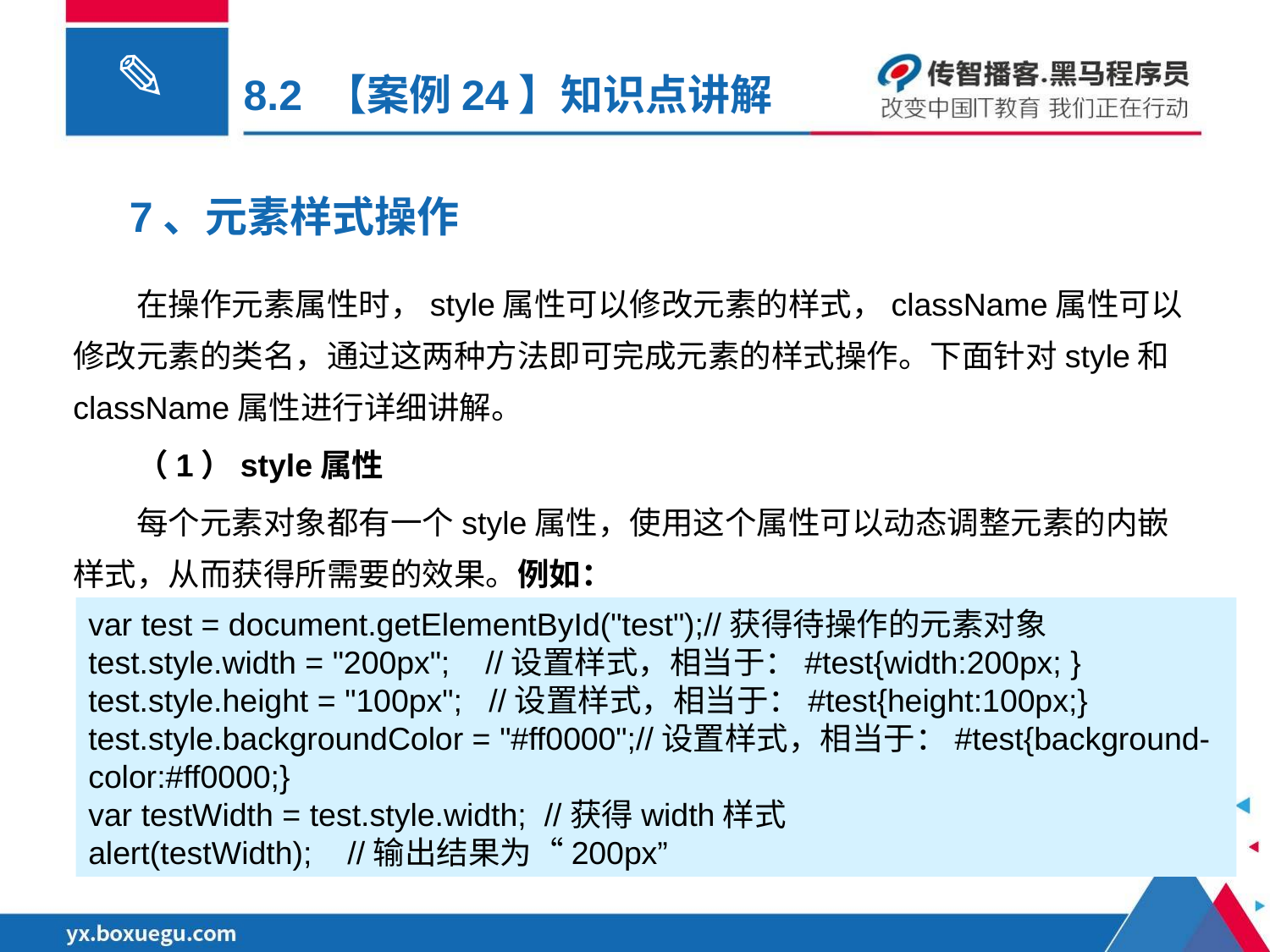

# 8.2 【案例24】知识点讲解
7、元素样式操作
在操作元素属性时，style属性可以修改元素的样式，className属性可以修改元素的类名，通过这两种方法即可完成元素的样式操作。下面针对style和className属性进行详细讲解。
（1）style属性
每个元素对象都有一个style属性，使用这个属性可以动态调整元素的内嵌样式，从而获得所需要的效果。例如：
var test = document.getElementById("test");//获得待操作的元素对象
test.style.width = "200px";    //设置样式，相当于：#test{width:200px; }
test.style.height = "100px";   //设置样式，相当于：#test{height:100px;}
test.style.backgroundColor = "#ff0000";//设置样式，相当于：#test{background-color:#ff0000;}
var testWidth = test.style.width;  //获得width样式
alert(testWidth);    //输出结果为“200px”